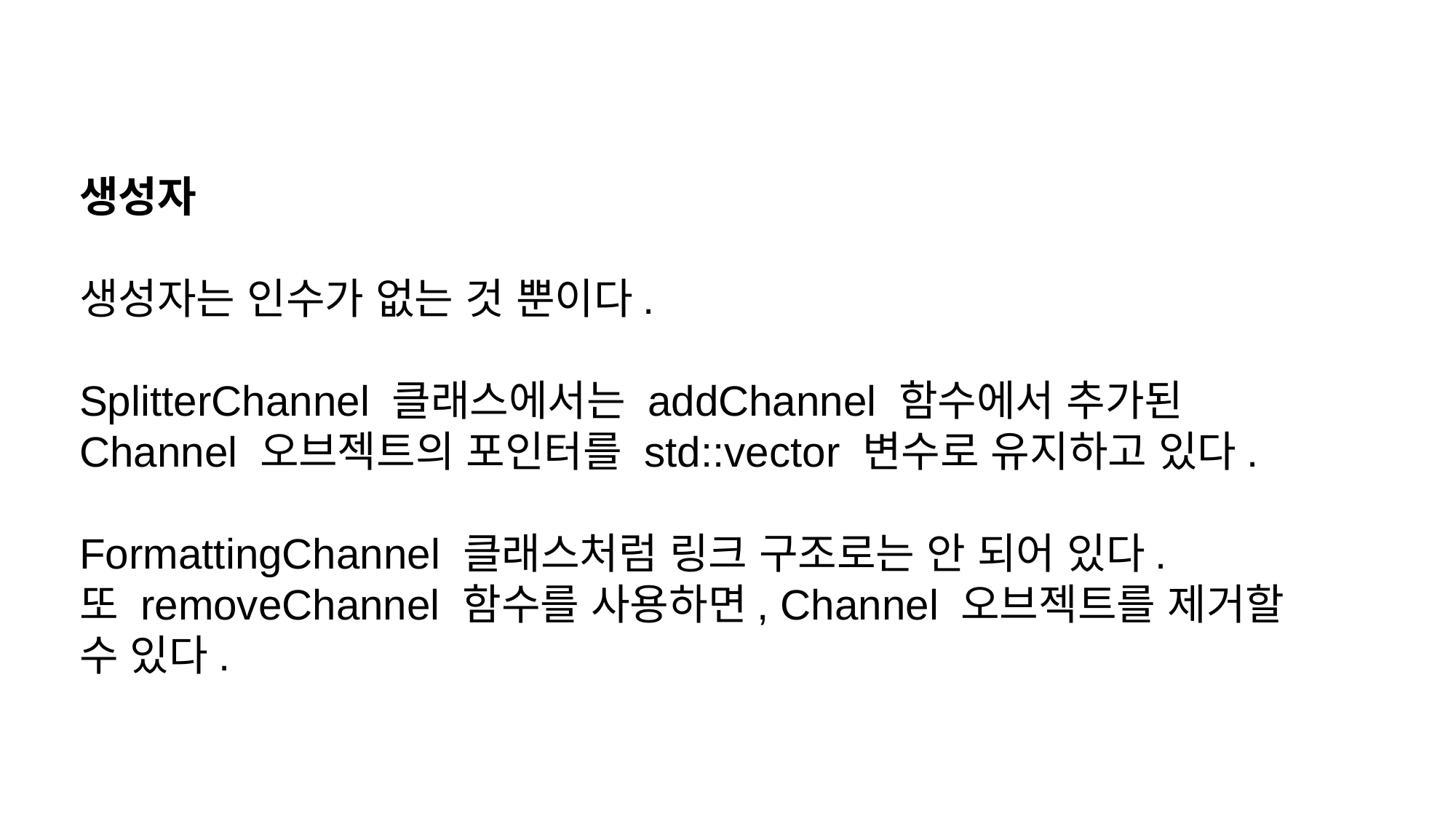

생성자

생성자는 인수가 없는 것 뿐이다.

SplitterChannel 클래스에서는 addChannel 함수에서 추가된 Channel 오브젝트의 포인터를 std::vector 변수로 유지하고 있다.

FormattingChannel 클래스처럼 링크 구조로는 안 되어 있다.
또 removeChannel 함수를 사용하면, Channel 오브젝트를 제거할 수 있다.